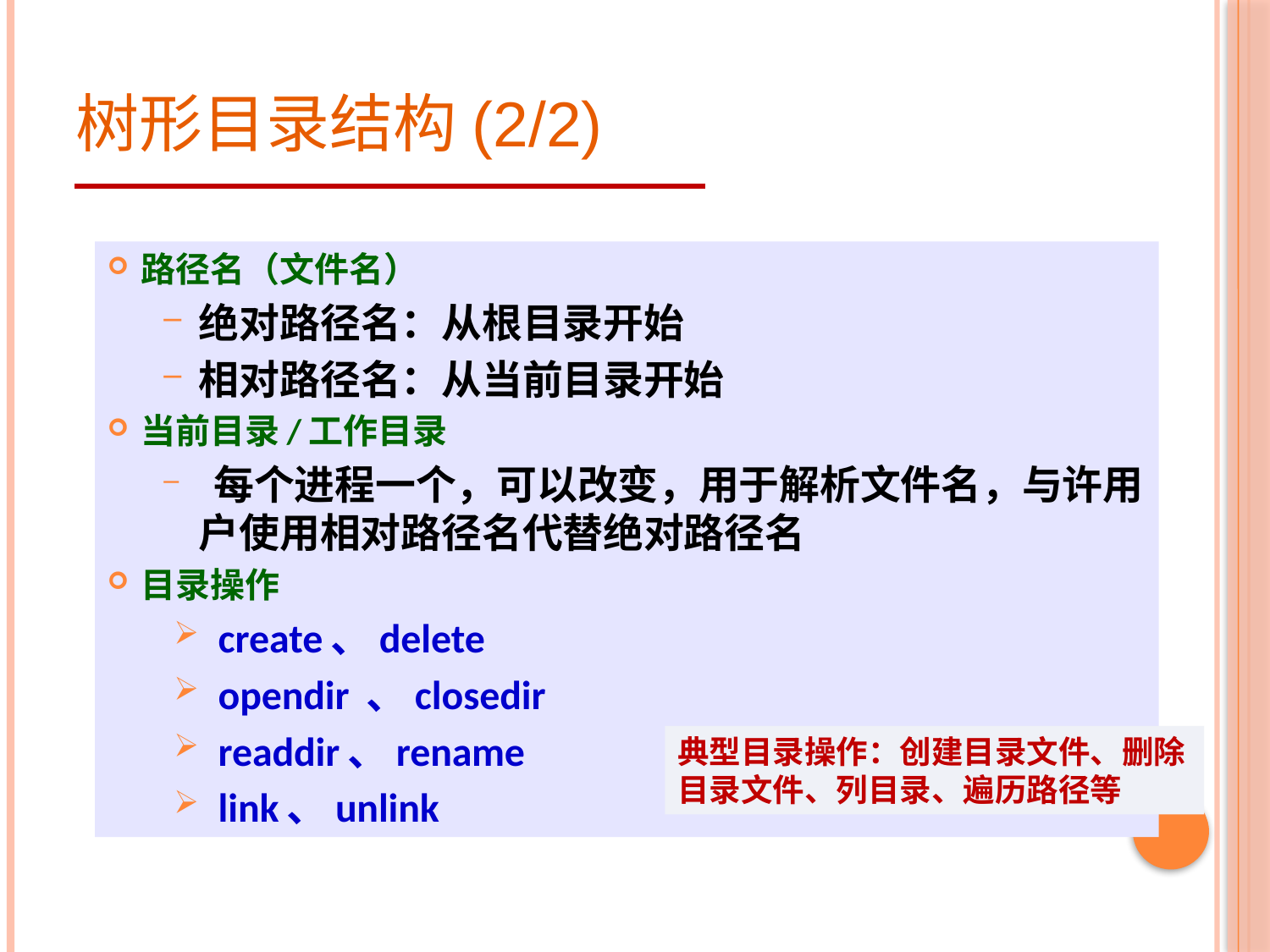

# 树形目录结构(2/2)
路径名（文件名）
绝对路径名：从根目录开始
相对路径名：从当前目录开始
当前目录/工作目录
 每个进程一个，可以改变，用于解析文件名，与许用户使用相对路径名代替绝对路径名
目录操作
create、delete
opendir 、closedir
readdir、rename
link、unlink
典型目录操作：创建目录文件、删除目录文件、列目录、遍历路径等